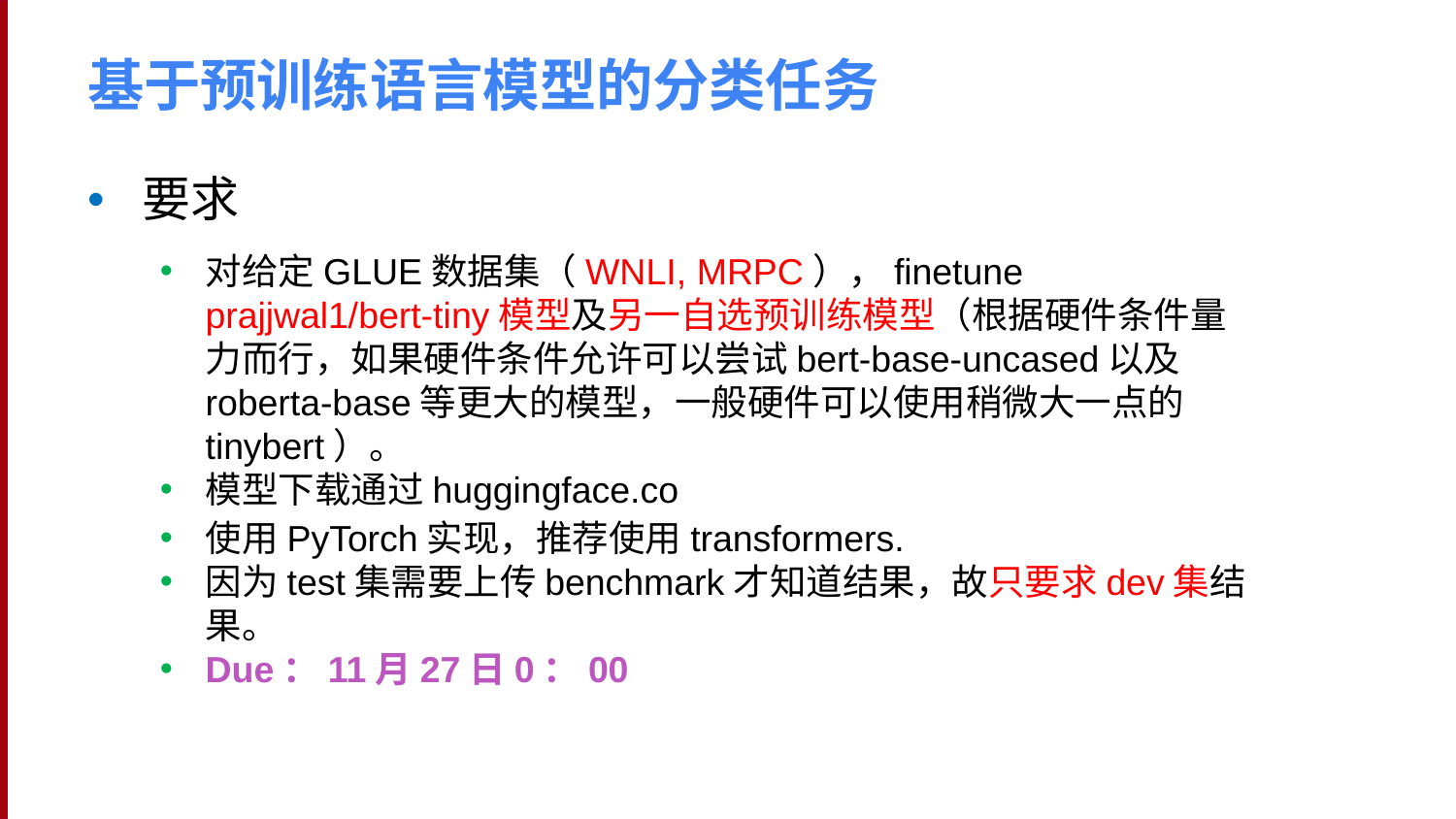

# 基于预训练语言模型的分类任务
要求

对给定GLUE数据集（WNLI, MRPC），finetune prajjwal1/bert-tiny模型及另一自选预训练模型（根据硬件条件量力而行，如果硬件条件允许可以尝试bert-base-uncased以及roberta-base等更大的模型，一般硬件可以使用稍微大一点的tinybert）。
模型下载通过huggingface.co

使用PyTorch实现，推荐使用transformers.
因为test集需要上传benchmark才知道结果，故只要求dev集结果。
Due：11月27日0：00